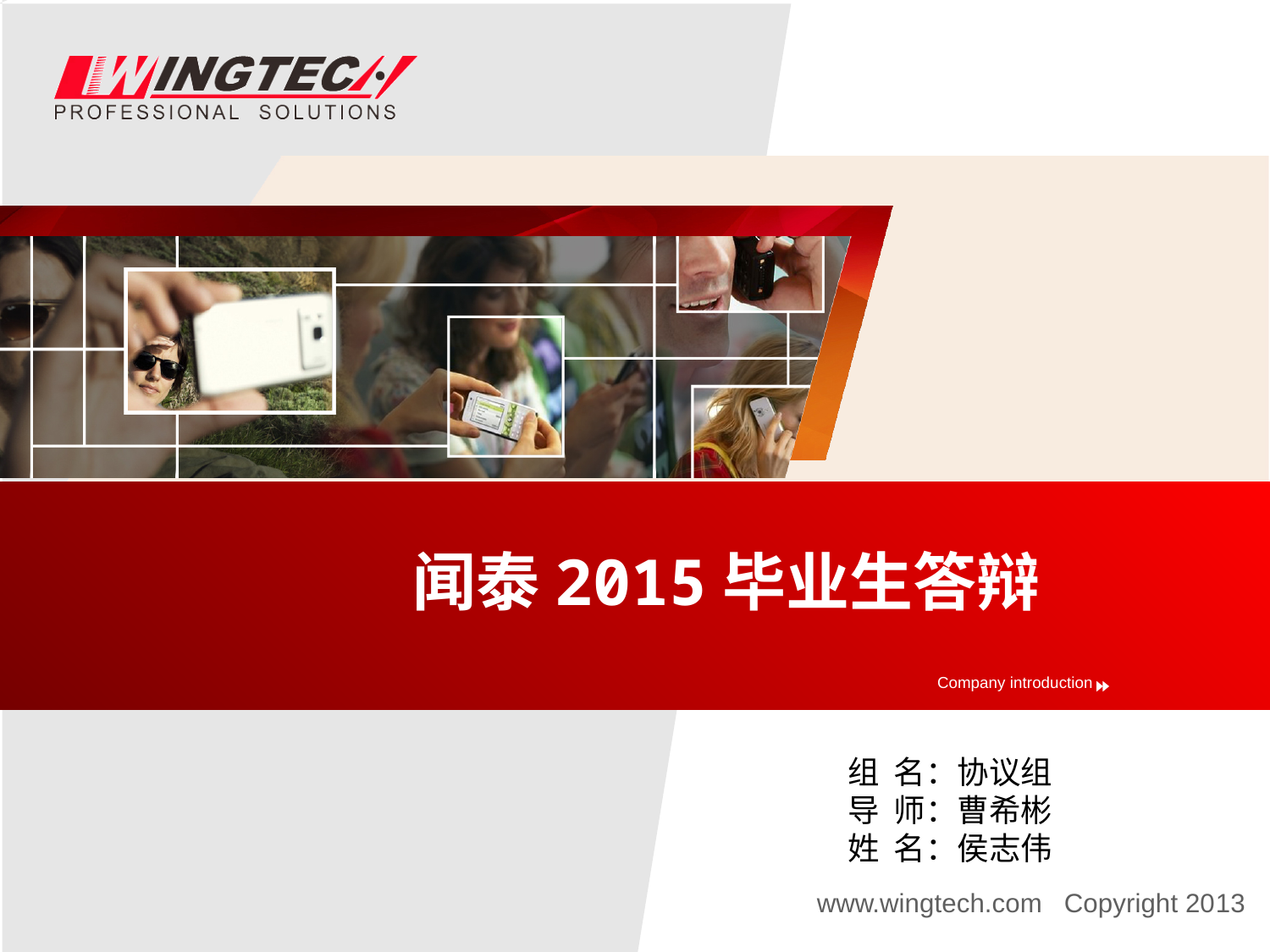

闻泰2015毕业生答辩
Company introduction

组  名：协议组
导  师：曹希彬
姓  名：侯志伟